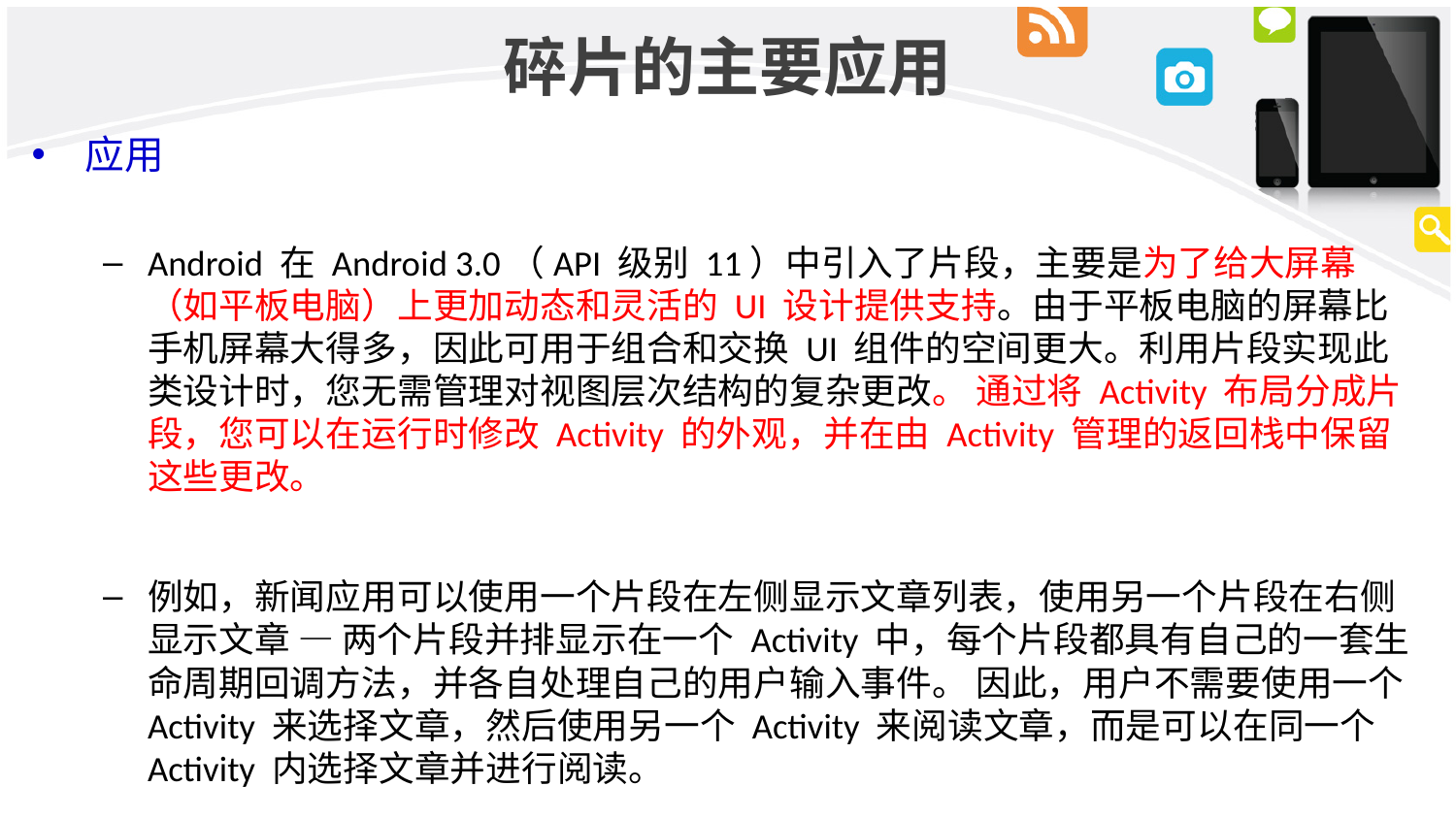

# 碎片的主要应用
应用

Android 在 Android 3.0（API 级别 11）中引入了片段，主要是为了给大屏幕（如平板电脑）上更加动态和灵活的 UI 设计提供支持。由于平板电脑的屏幕比手机屏幕大得多，因此可用于组合和交换 UI 组件的空间更大。利用片段实现此类设计时，您无需管理对视图层次结构的复杂更改。 通过将 Activity 布局分成片段，您可以在运行时修改 Activity 的外观，并在由 Activity 管理的返回栈中保留这些更改。

例如，新闻应用可以使用一个片段在左侧显示文章列表，使用另一个片段在右侧显示文章 — 两个片段并排显示在一个 Activity 中，每个片段都具有自己的一套生命周期回调方法，并各自处理自己的用户输入事件。 因此，用户不需要使用一个 Activity 来选择文章，然后使用另一个 Activity 来阅读文章，而是可以在同一个 Activity 内选择文章并进行阅读。